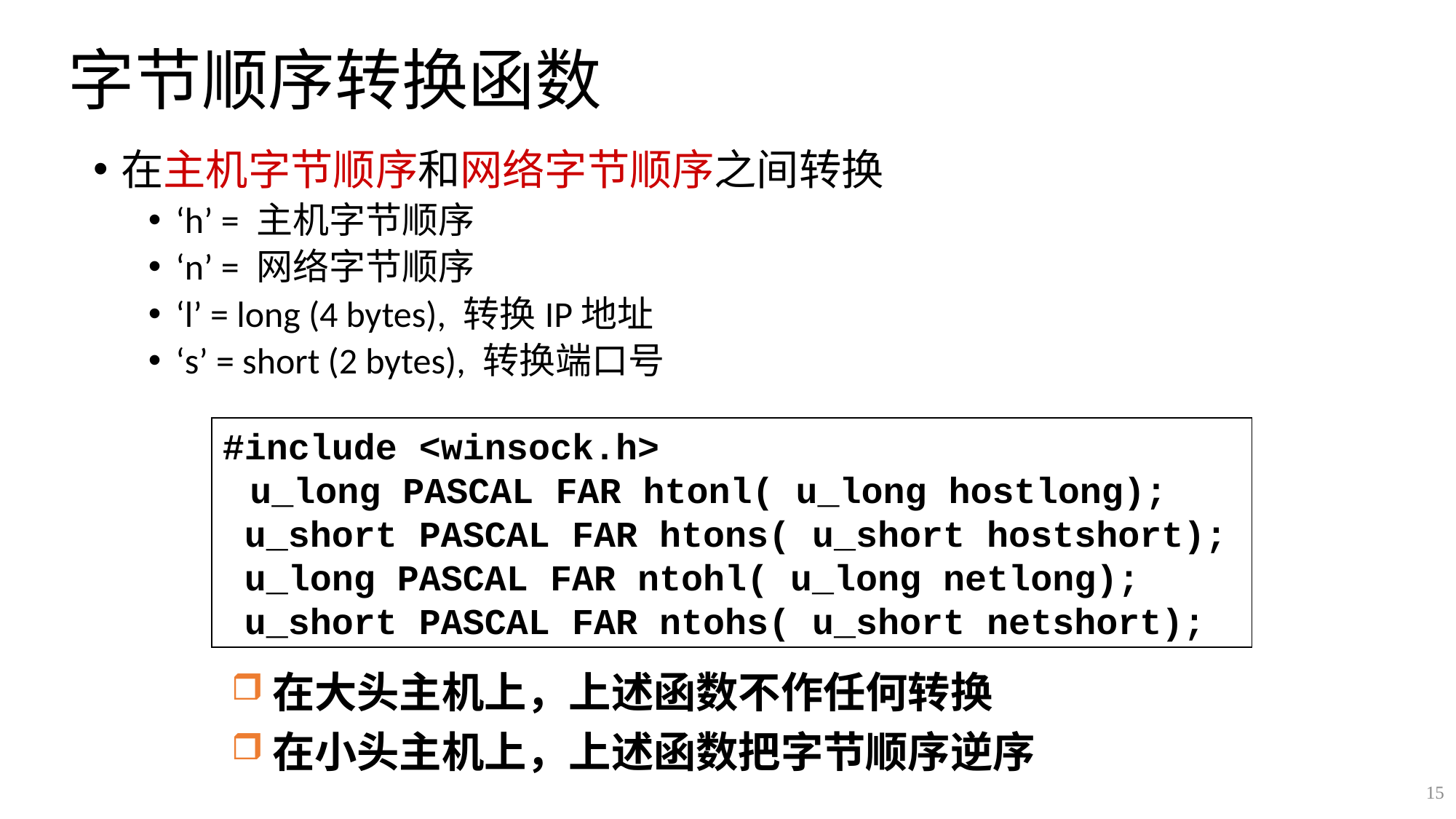

# 字节顺序转换函数
在主机字节顺序和网络字节顺序之间转换
‘h’ = 主机字节顺序
‘n’ = 网络字节顺序
‘l’ = long (4 bytes), 转换IP地址
‘s’ = short (2 bytes), 转换端口号
#include <winsock.h>
   u_long PASCAL FAR htonl( u_long hostlong);
 u_short PASCAL FAR htons( u_short hostshort);
 u_long PASCAL FAR ntohl( u_long netlong);
 u_short PASCAL FAR ntohs( u_short netshort);
在大头主机上，上述函数不作任何转换
在小头主机上，上述函数把字节顺序逆序

Same code would have worked regardless of endian-ness of the two machines
15